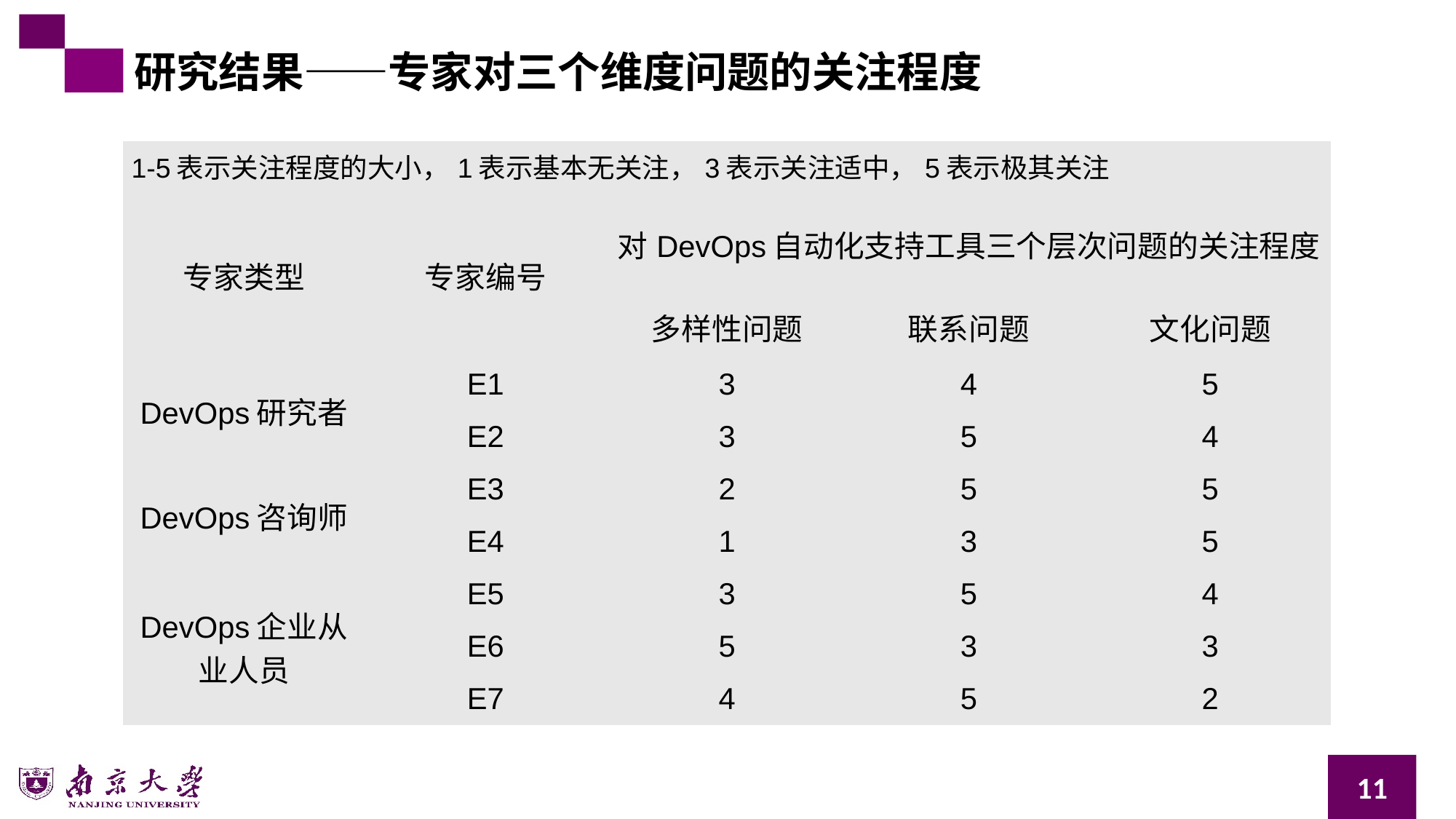

研究结果——专家对三个维度问题的关注程度
| 1-5表示关注程度的大小，1表示基本无关注，3表示关注适中，5表示极其关注 |  |  |  |  |
| --- | --- | --- | --- | --- |
| 专家类型 | 专家编号 | 对DevOps自动化支持工具三个层次问题的关注程度 |  |  |
|  |  | 多样性问题 | 联系问题 | 文化问题 |
| DevOps研究者 | E1 | 3 | 4 | 5 |
|  | E2 | 3 | 5 | 4 |
| DevOps咨询师 | E3 | 2 | 5 | 5 |
|  | E4 | 1 | 3 | 5 |
| DevOps企业从业人员 | E5 | 3 | 5 | 4 |
|  | E6 | 5 | 3 | 3 |
|  | E7 | 4 | 5 | 2 |
11